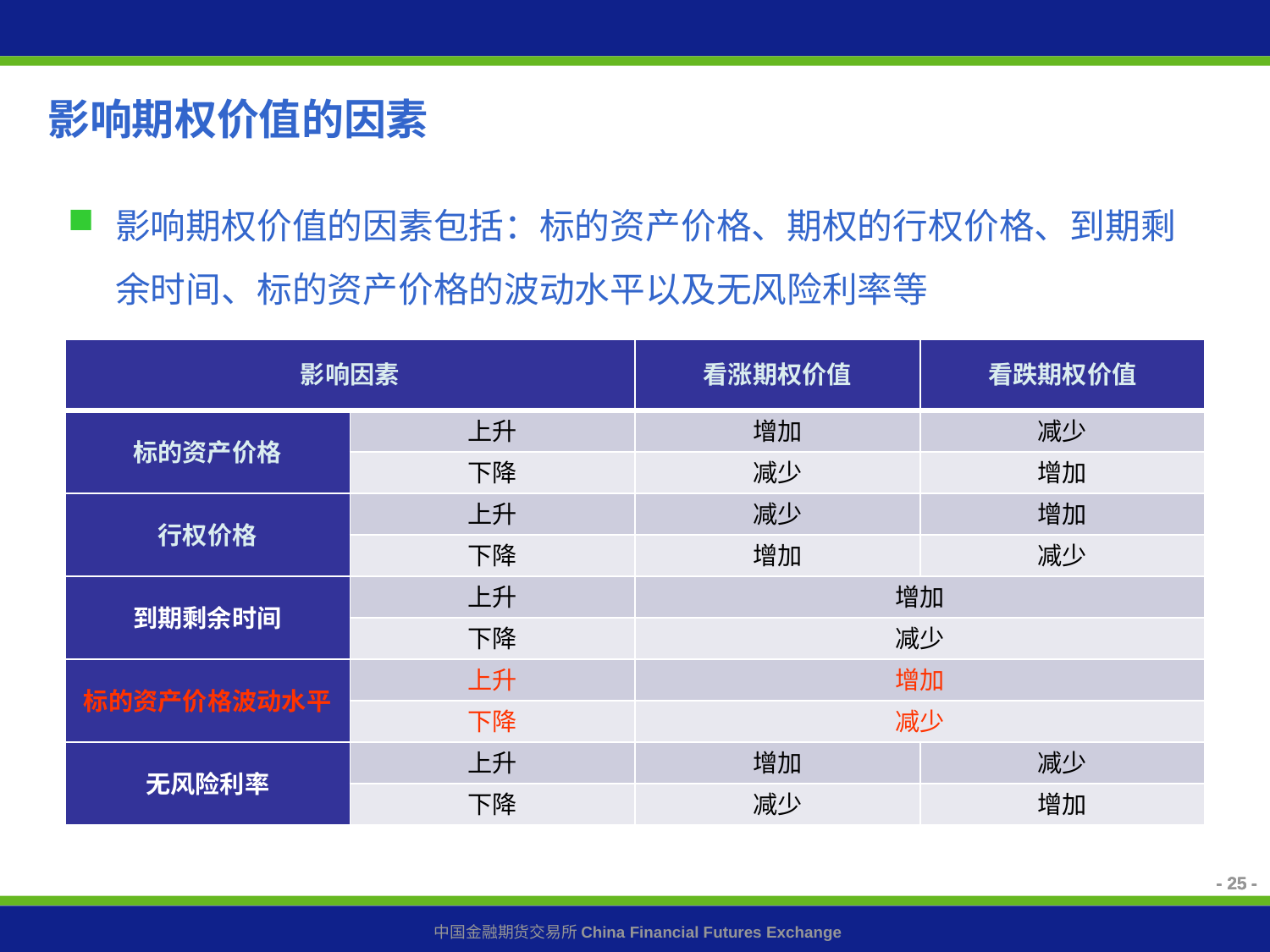

影响期权价值的因素
影响期权价值的因素包括：标的资产价格、期权的行权价格、到期剩余时间、标的资产价格的波动水平以及无风险利率等
| 影响因素 |  | 看涨期权价值 | 看跌期权价值 |
| --- | --- | --- | --- |
| 标的资产价格 | 上升 | 增加 | 减少 |
|  | 下降 | 减少 | 增加 |
| 行权价格 | 上升 | 减少 | 增加 |
|  | 下降 | 增加 | 减少 |
| 到期剩余时间 | 上升 | 增加 |  |
|  | 下降 | 减少 |  |
| 标的资产价格波动水平 | 上升 | 增加 |  |
|  | 下降 | 减少 |  |
| 无风险利率 | 上升 | 增加 | 减少 |
|  | 下降 | 减少 | 增加 |
- 25 -
- 25 -
- 25 -